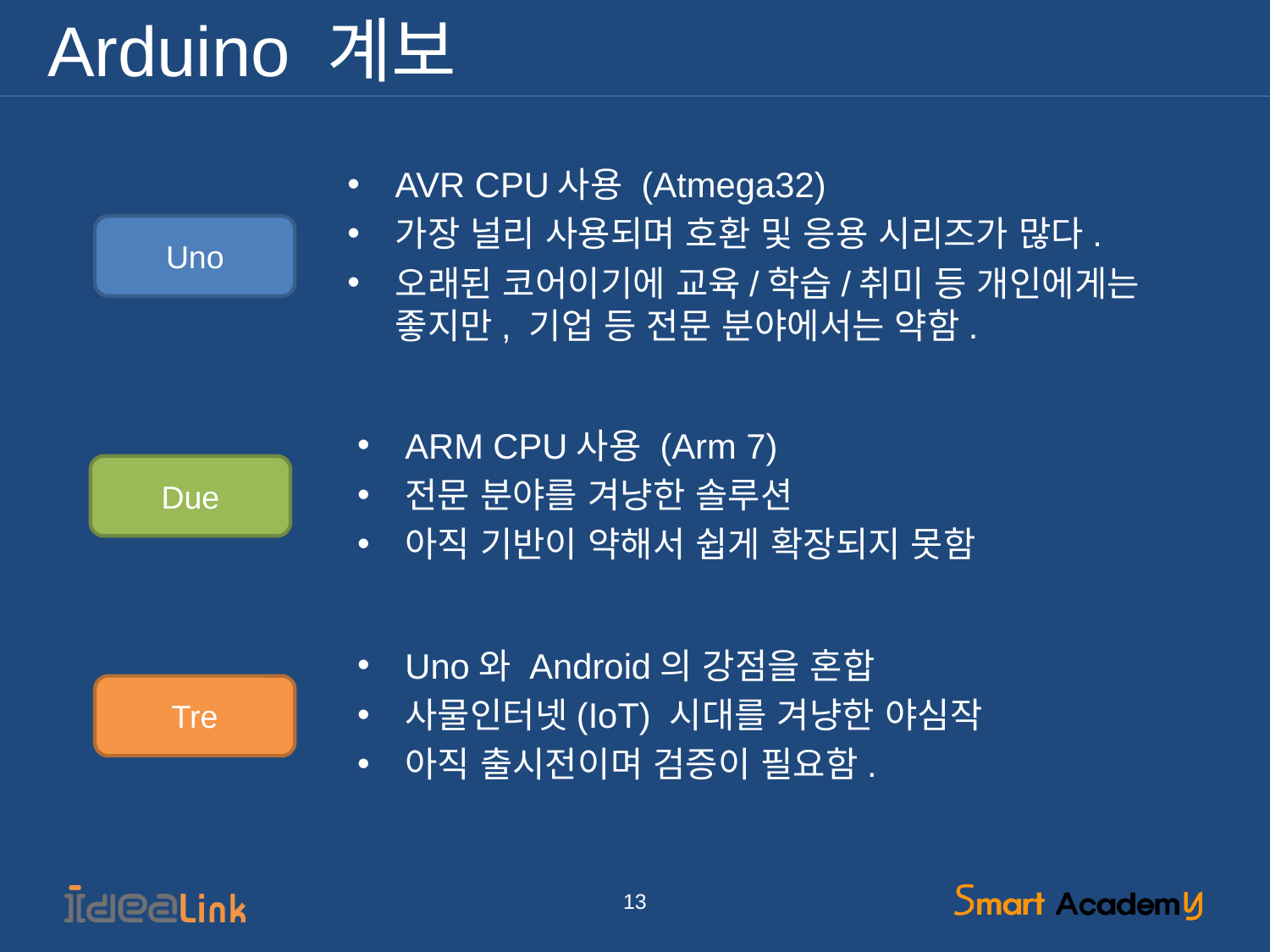

# Arduino 계보
AVR CPU사용 (Atmega32)
가장 널리 사용되며 호환 및 응용 시리즈가 많다.
오래된 코어이기에 교육/학습/취미 등 개인에게는 좋지만, 기업 등 전문 분야에서는 약함.
Uno
ARM CPU사용 (Arm 7)
전문 분야를 겨냥한 솔루션
아직 기반이 약해서 쉽게 확장되지 못함
Due
Uno와 Android의 강점을 혼합
사물인터넷(IoT) 시대를 겨냥한 야심작
아직 출시전이며 검증이 필요함.
Tre
13